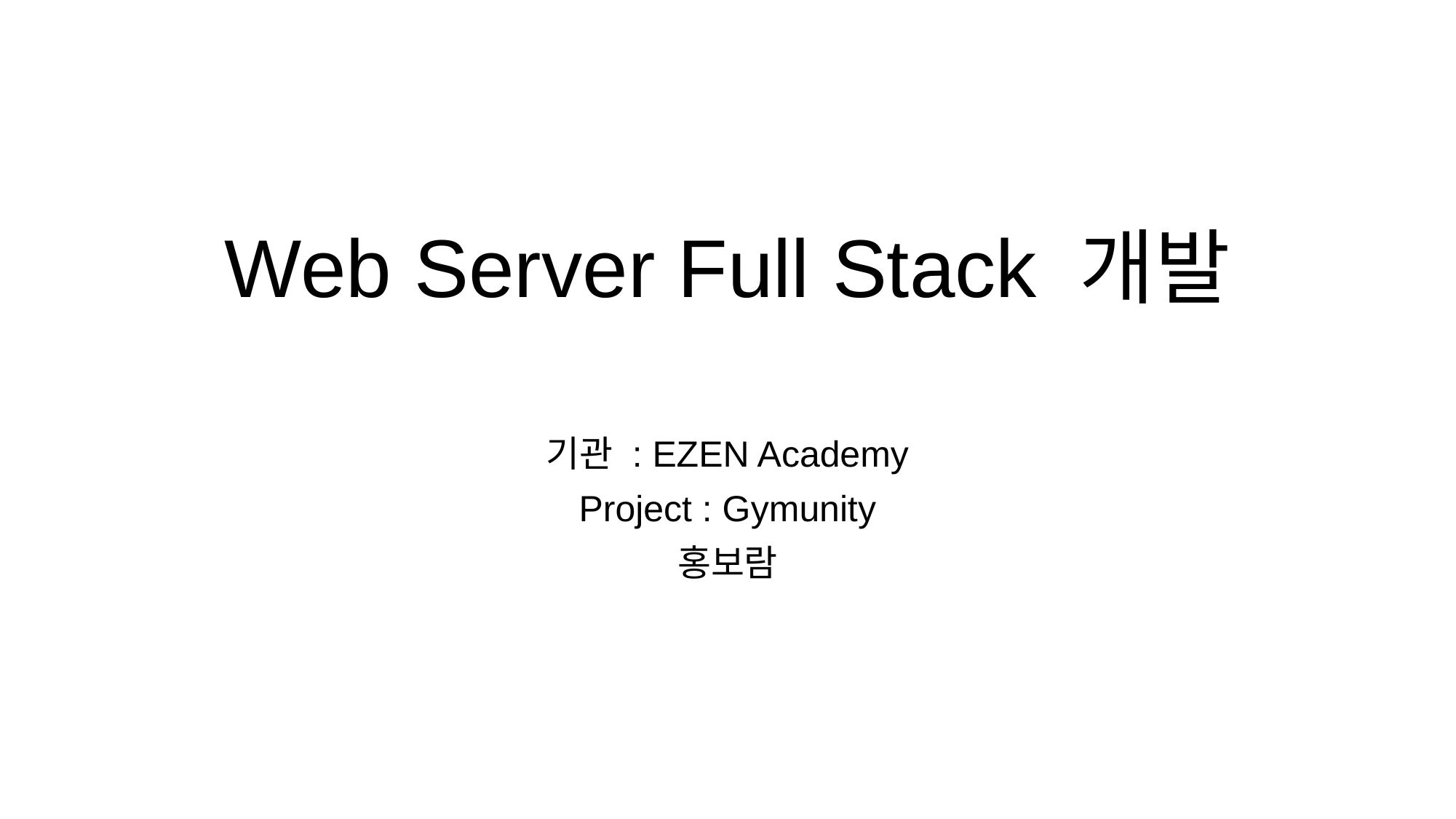

# Web Server Full Stack 개발
기관 : EZEN Academy
Project : Gymunity
홍보람